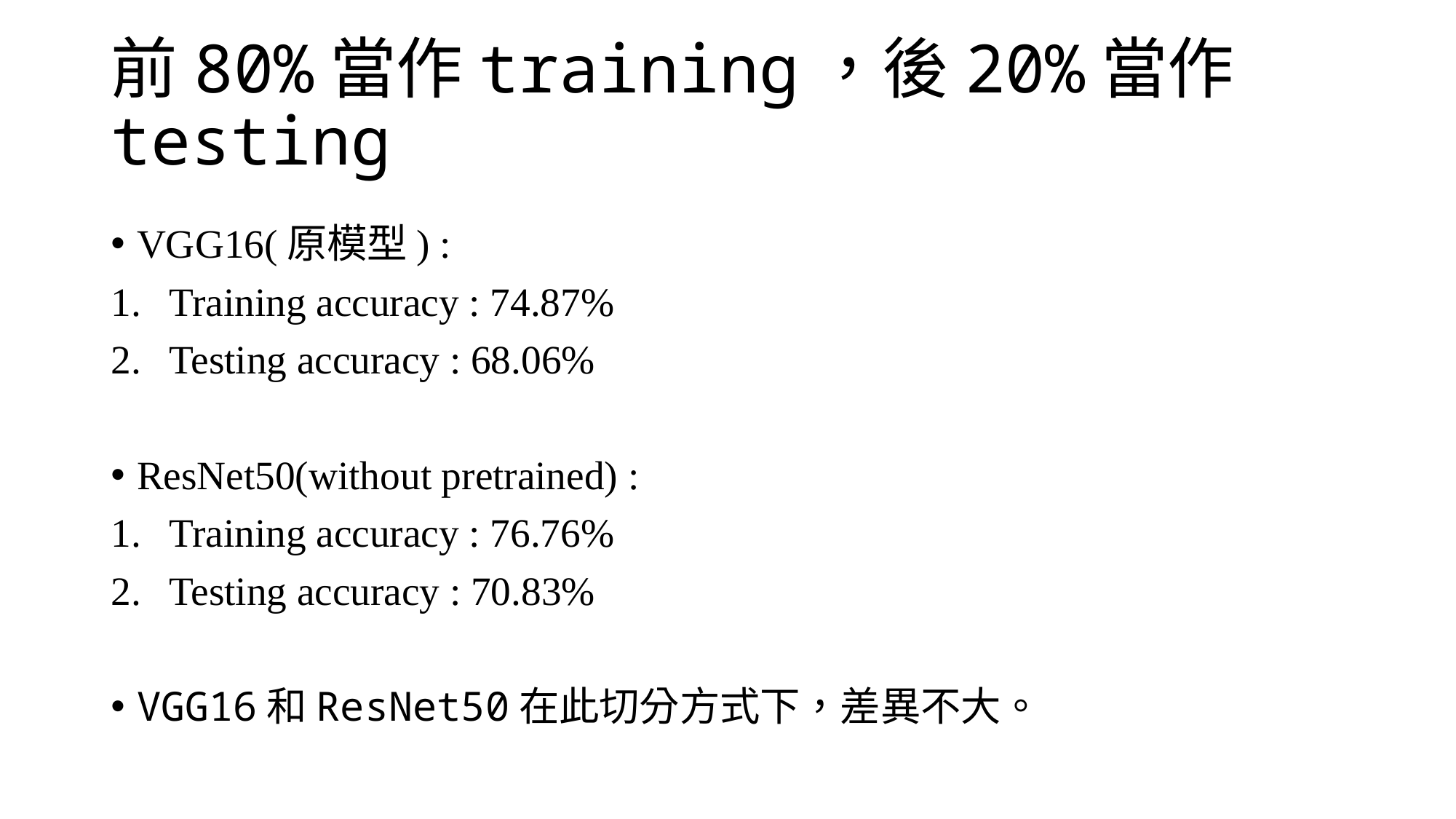

# 前80%當作training，後20%當作testing
VGG16(原模型) :
Training accuracy : 74.87%
Testing accuracy : 68.06%

ResNet50(without pretrained) :
Training accuracy : 76.76%
Testing accuracy : 70.83%

VGG16和ResNet50在此切分方式下，差異不大。